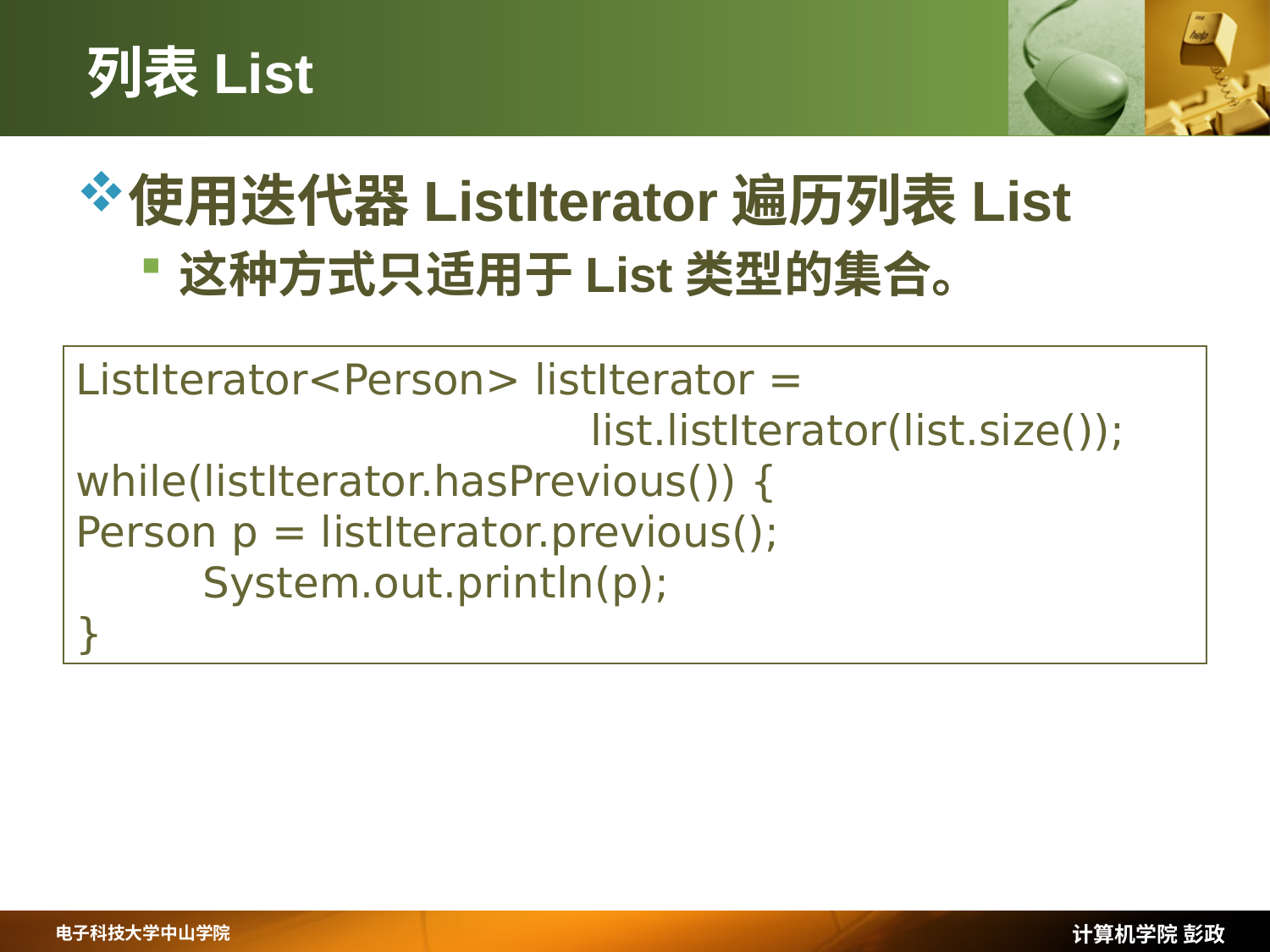

# 列表List
使用迭代器ListIterator遍历列表List
这种方式只适用于List类型的集合。

ListIterator<Person> listIterator =
                                      list.listIterator(list.size());
while(listIterator.hasPrevious()) {			Person p = listIterator.previous();
	System.out.println(p);
}
计算机学院 彭政
电子科技大学中山学院